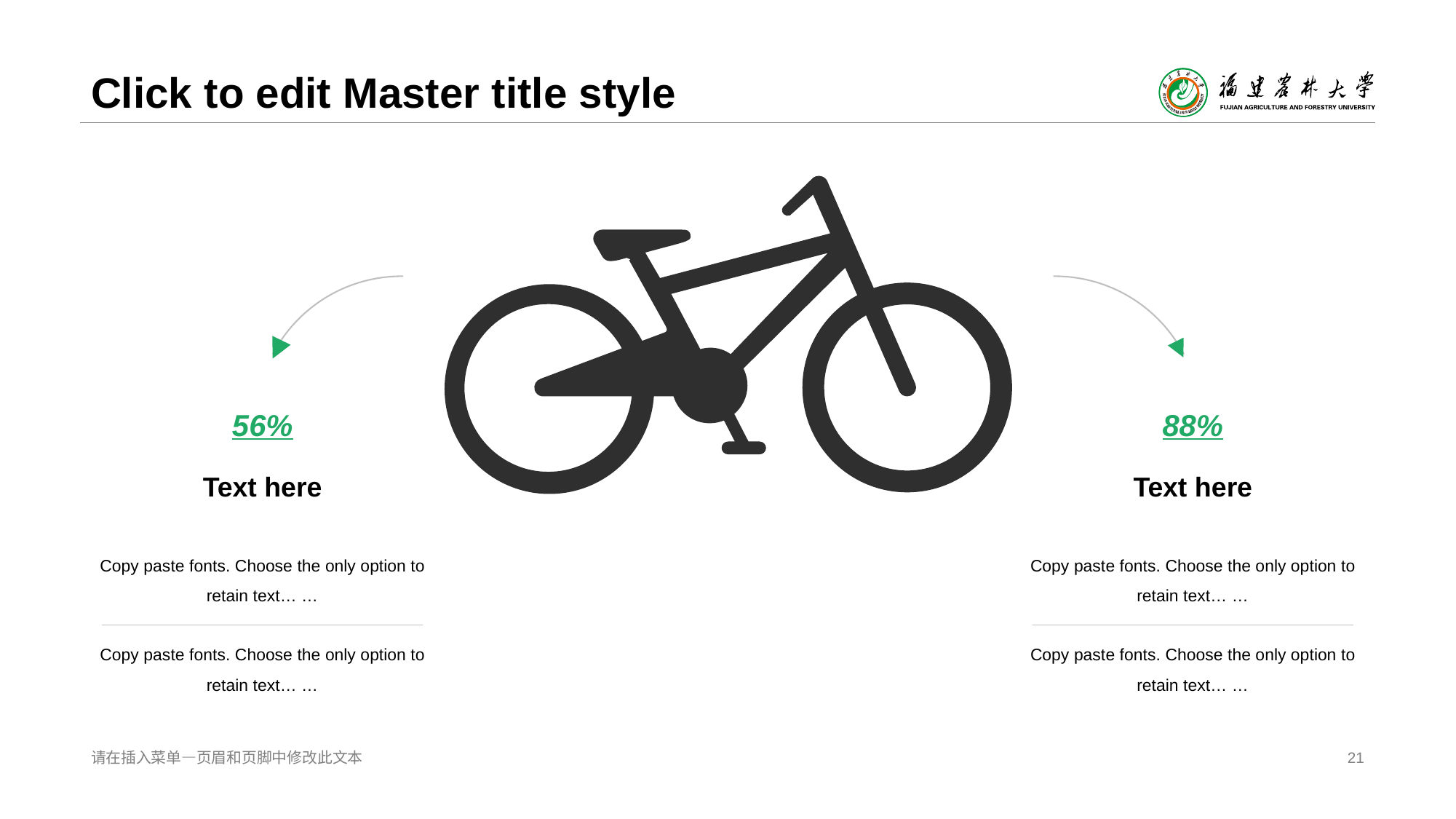

# Click to edit Master title style

56%
Text here
Copy paste fonts. Choose the only option to retain text… …
Copy paste fonts. Choose the only option to retain text… …
88%
Text here
Copy paste fonts. Choose the only option to retain text… …
Copy paste fonts. Choose the only option to retain text… …
请在插入菜单—页眉和页脚中修改此文本
21